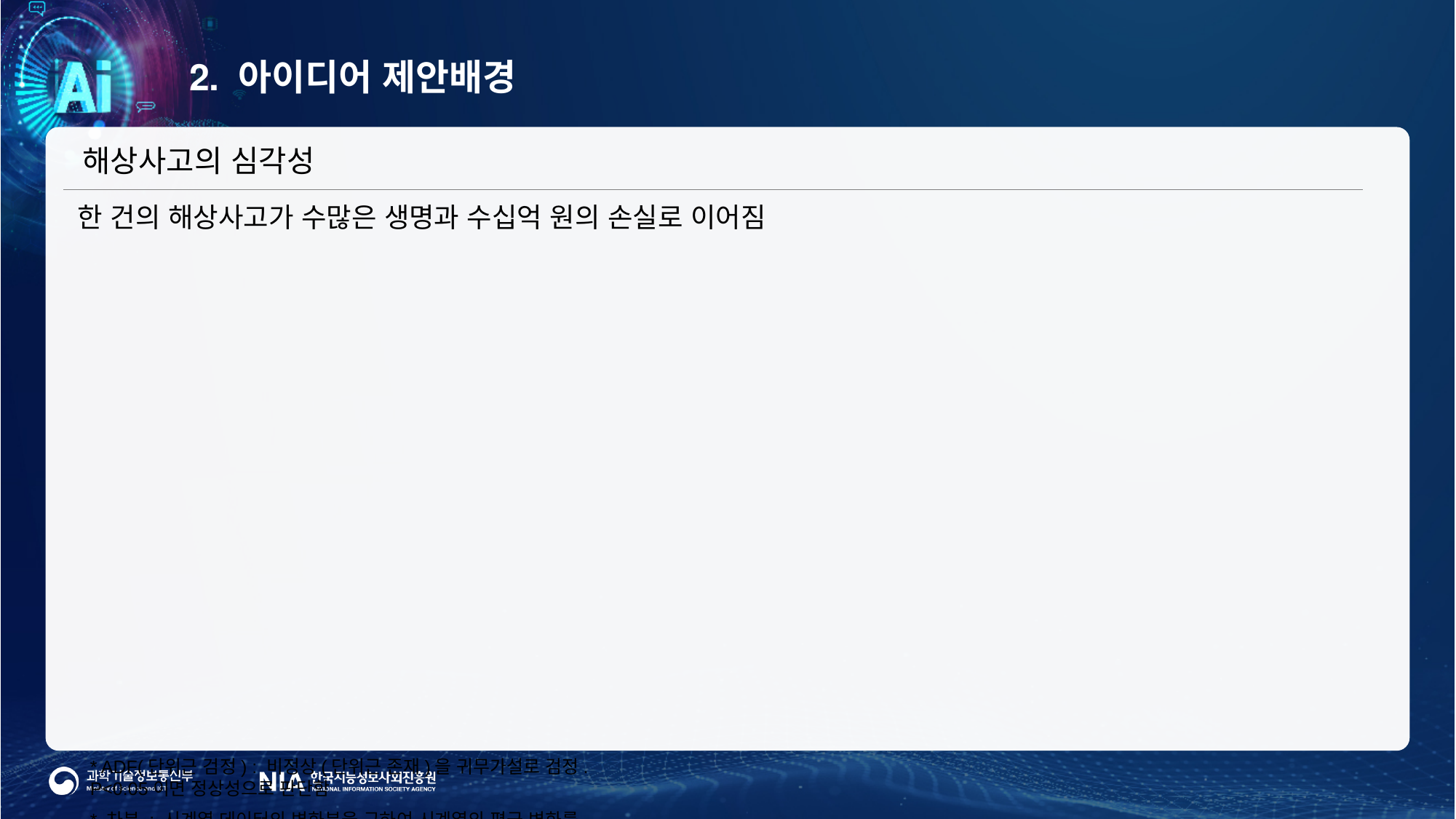

2. 아이디어 제안배경
해상사고의 심각성
한 건의 해상사고가 수많은 생명과 수십억 원의 손실로 이어짐
* ADF(단위근 검정) : 비정상(단위근 존재)을 귀무가설로 검정. P<0.05이면 정상성으로 판단함
* 차분 : 시계열 데이터의 변화분을 구하여 시계열의 평균 변화를 일정하게 만드는 과정